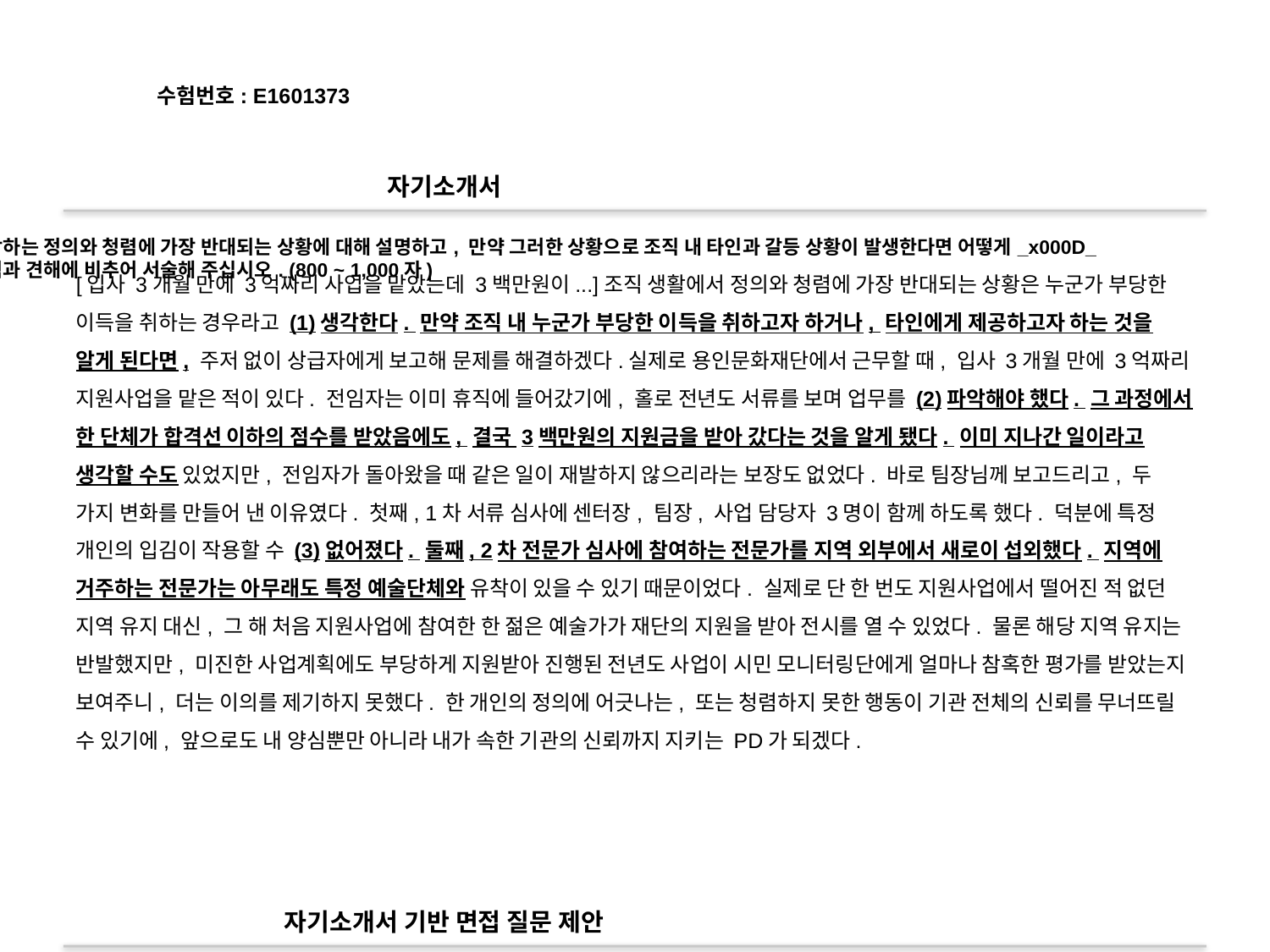

수험번호: E1601373
#

자기소개서

조직 생활에서 본인이 생각하는 정의와 청렴에 가장 반대되는 상황에 대해 설명하고, 만약 그러한 상황으로 조직 내 타인과 갈등 상황이 발생한다면 어떻게_x000D_
대처할 것인지 본인의 경험과 견해에 비추어 서술해 주십시오. (800 ~ 1,000자)

[입사 3개월 만에 3억짜리 사업을 맡았는데 3백만원이...]조직 생활에서 정의와 청렴에 가장 반대되는 상황은 누군가 부당한 이득을 취하는 경우라고 (1)생각한다. 만약 조직 내 누군가 부당한 이득을 취하고자 하거나, 타인에게 제공하고자 하는 것을 알게 된다면, 주저 없이 상급자에게 보고해 문제를 해결하겠다.실제로 용인문화재단에서 근무할 때, 입사 3개월 만에 3억짜리 지원사업을 맡은 적이 있다. 전임자는 이미 휴직에 들어갔기에, 홀로 전년도 서류를 보며 업무를 (2)파악해야 했다. 그 과정에서 한 단체가 합격선 이하의 점수를 받았음에도, 결국 3백만원의 지원금을 받아 갔다는 것을 알게 됐다. 이미 지나간 일이라고 생각할 수도 있었지만, 전임자가 돌아왔을 때 같은 일이 재발하지 않으리라는 보장도 없었다. 바로 팀장님께 보고드리고, 두 가지 변화를 만들어 낸 이유였다. 첫째, 1차 서류 심사에 센터장, 팀장, 사업 담당자 3명이 함께 하도록 했다. 덕분에 특정 개인의 입김이 작용할 수 (3)없어졌다. 둘째, 2차 전문가 심사에 참여하는 전문가를 지역 외부에서 새로이 섭외했다. 지역에 거주하는 전문가는 아무래도 특정 예술단체와 유착이 있을 수 있기 때문이었다. 실제로 단 한 번도 지원사업에서 떨어진 적 없던 지역 유지 대신, 그 해 처음 지원사업에 참여한 한 젊은 예술가가 재단의 지원을 받아 전시를 열 수 있었다. 물론 해당 지역 유지는 반발했지만, 미진한 사업계획에도 부당하게 지원받아 진행된 전년도 사업이 시민 모니터링단에게 얼마나 참혹한 평가를 받았는지 보여주니, 더는 이의를 제기하지 못했다. 한 개인의 정의에 어긋나는, 또는 청렴하지 못한 행동이 기관 전체의 신뢰를 무너뜨릴 수 있기에, 앞으로도 내 양심뿐만 아니라 내가 속한 기관의 신뢰까지 지키는 PD가 되겠다.

자기소개서 기반 면접 질문 제안

(1) 입사 3개월 만에 3억짜리 지원사업을 혼자 맡았을 때 어떤 어려움이 있었나요?
(2) 부당한 3백만원 지원금 문제 해결을 위해 어떤 구체적인 조치를 취했나요?
(3) 지원사업에서 변화된 심사 시스템이 가져온 긍정적 결과는 무엇이었나요?